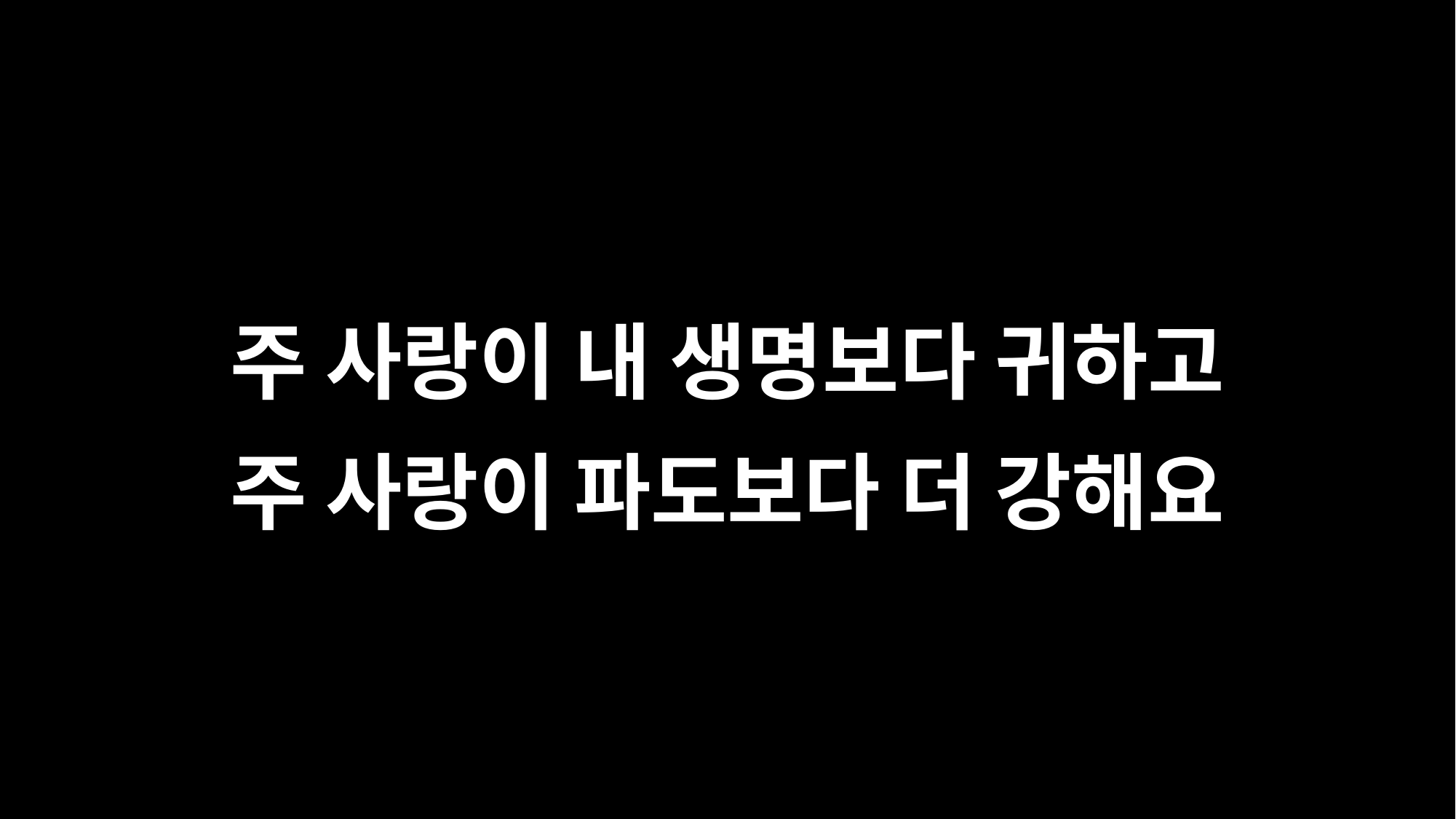

주 사랑이 내 생명보다 귀하고
주 사랑이 파도보다 더 강해요